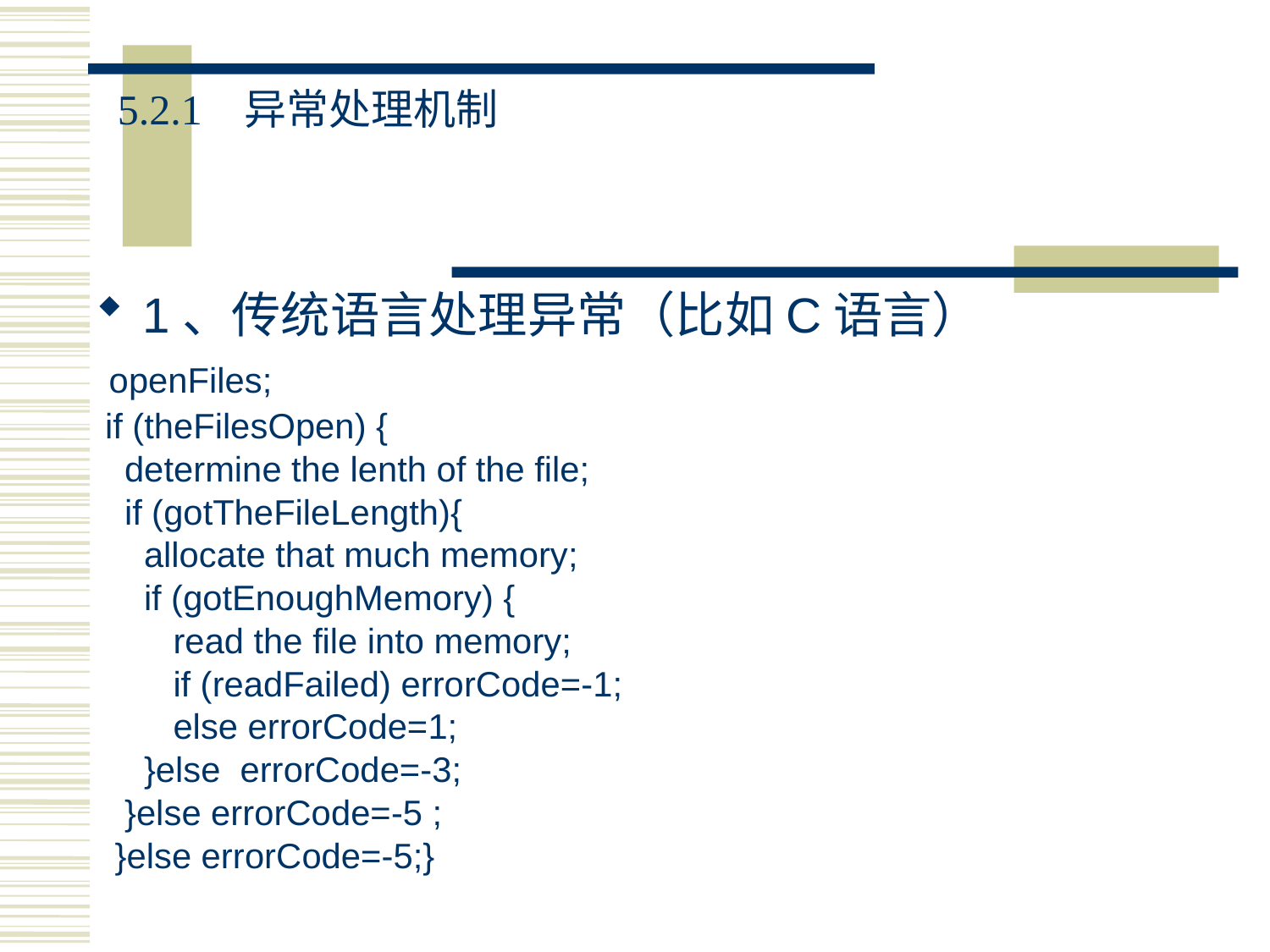

5.2.1	异常处理机制
1、传统语言处理异常（比如C语言）
 openFiles;
 if (theFilesOpen) {
   determine the lenth of the file;
   if (gotTheFileLength){
     allocate that much memory;
     if (gotEnoughMemory) {
        read the file into memory;
        if (readFailed) errorCode=-1;
        else errorCode=1;
     }else  errorCode=-3;
   }else errorCode=-5 ;
  }else errorCode=-5;}